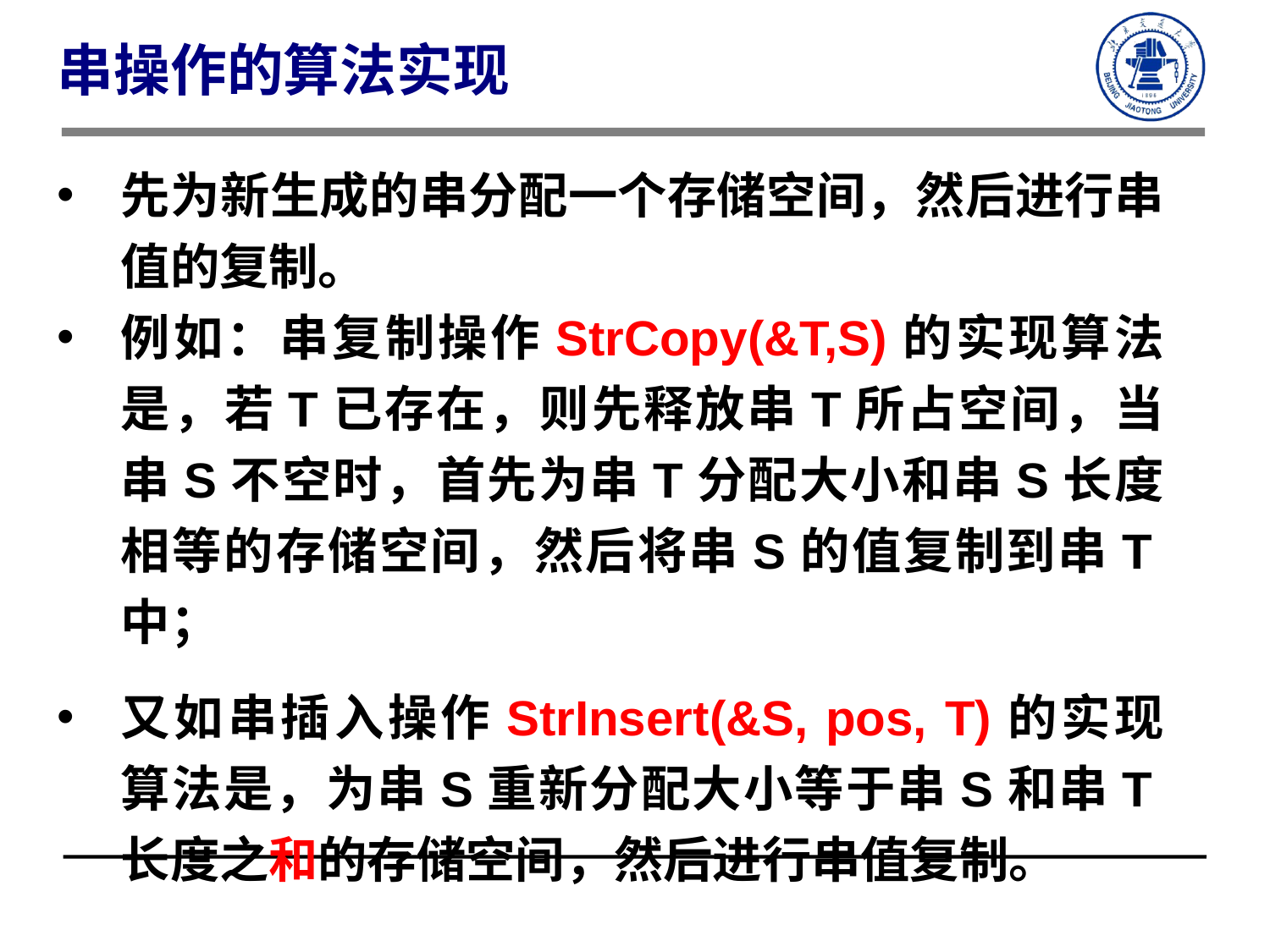

串操作的算法实现
先为新生成的串分配一个存储空间，然后进行串值的复制。
例如：串复制操作StrCopy(&T,S)的实现算法是，若T已存在，则先释放串T所占空间，当串S不空时，首先为串T分配大小和串S长度相等的存储空间，然后将串S的值复制到串T中；
又如串插入操作StrInsert(&S, pos, T)的实现算法是，为串S重新分配大小等于串S和串T长度之和的存储空间，然后进行串值复制。